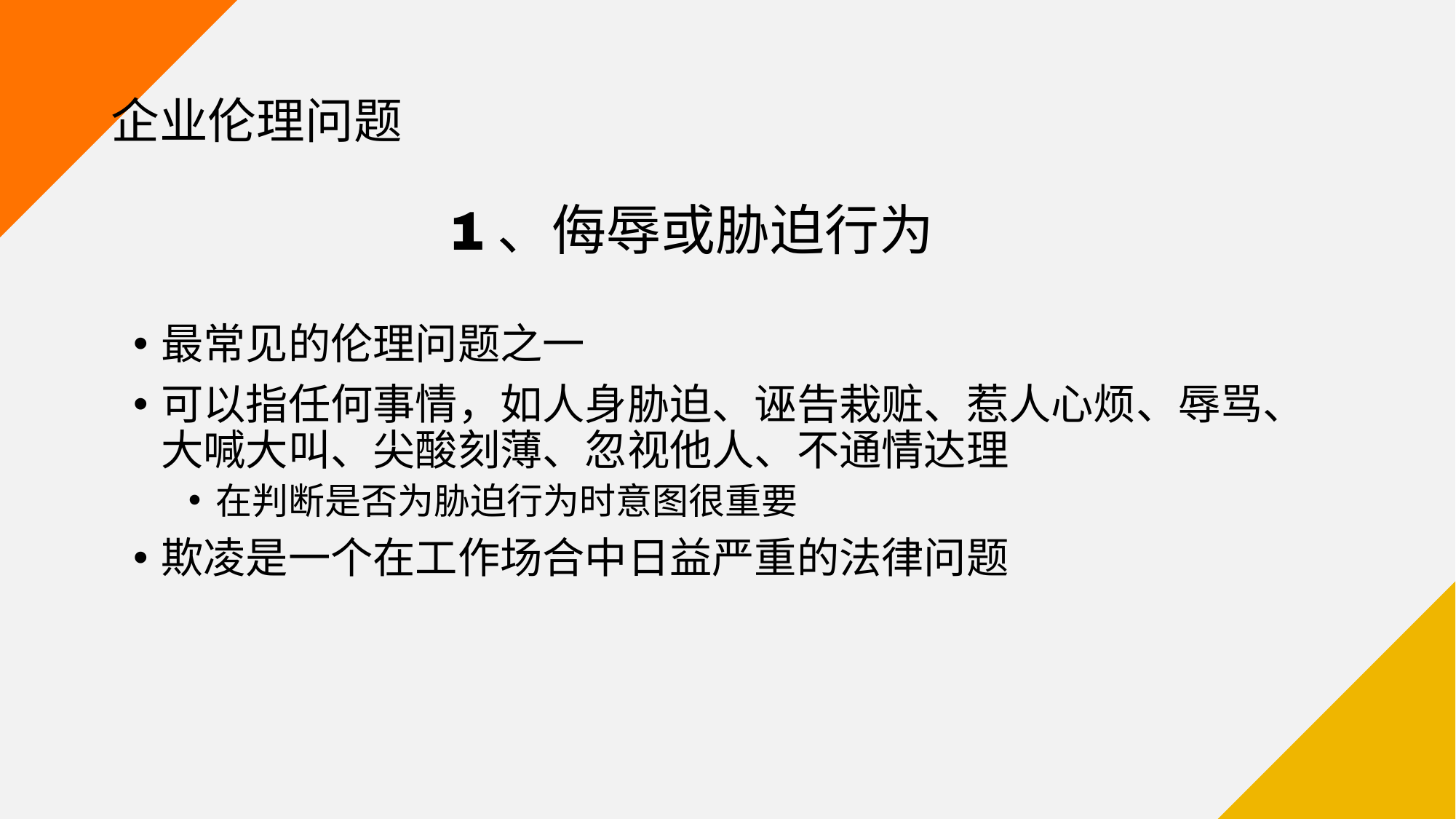

# 企业伦理问题
1、侮辱或胁迫行为
最常见的伦理问题之一
可以指任何事情，如人身胁迫、诬告栽赃、惹人心烦、辱骂、大喊大叫、尖酸刻薄、忽视他人、不通情达理
在判断是否为胁迫行为时意图很重要
欺凌是一个在工作场合中日益严重的法律问题